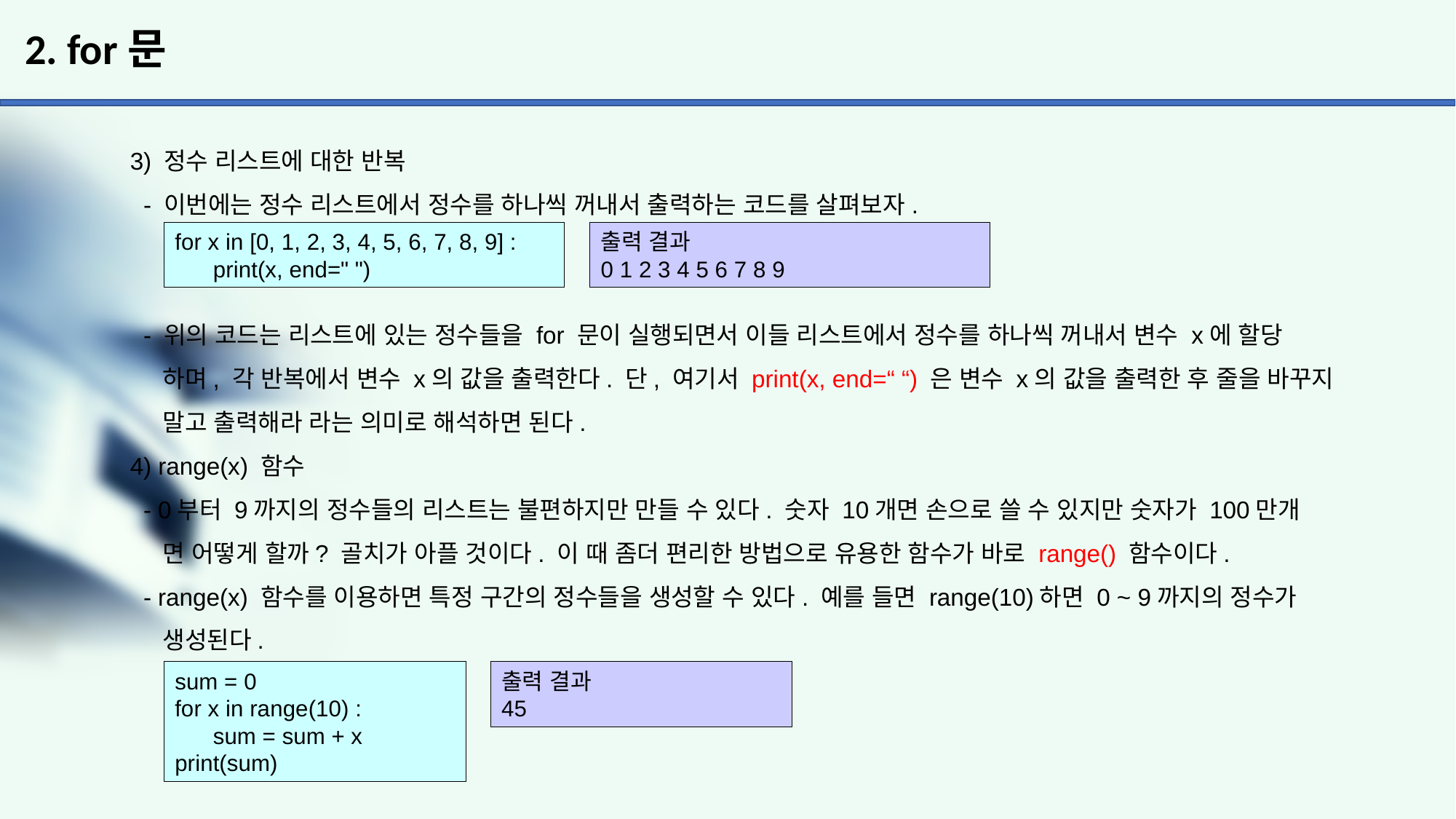

# 2. for문
3) 정수 리스트에 대한 반복
  - 이번에는 정수 리스트에서 정수를 하나씩 꺼내서 출력하는 코드를 살펴보자.

  - 위의 코드는 리스트에 있는 정수들을 for 문이 실행되면서 이들 리스트에서 정수를 하나씩 꺼내서 변수 x에 할당
    하며, 각 반복에서 변수 x의 값을 출력한다. 단, 여기서 print(x, end=“ “) 은 변수 x의 값을 출력한 후 줄을 바꾸지
    말고 출력해라 라는 의미로 해석하면 된다.
4) range(x) 함수
  - 0부터 9까지의 정수들의 리스트는 불편하지만 만들 수 있다. 숫자 10개면 손으로 쓸 수 있지만 숫자가 100만개
    면 어떻게 할까? 골치가 아플 것이다. 이 때 좀더 편리한 방법으로 유용한 함수가 바로 range() 함수이다.
  - range(x) 함수를 이용하면 특정 구간의 정수들을 생성할 수 있다. 예를 들면 range(10)하면 0 ~ 9까지의 정수가
    생성된다.
for x in [0, 1, 2, 3, 4, 5, 6, 7, 8, 9] :
      print(x, end=" ")
출력 결과
0 1 2 3 4 5 6 7 8 9
sum = 0
for x in range(10) :
      sum = sum + x
print(sum)
출력 결과
45